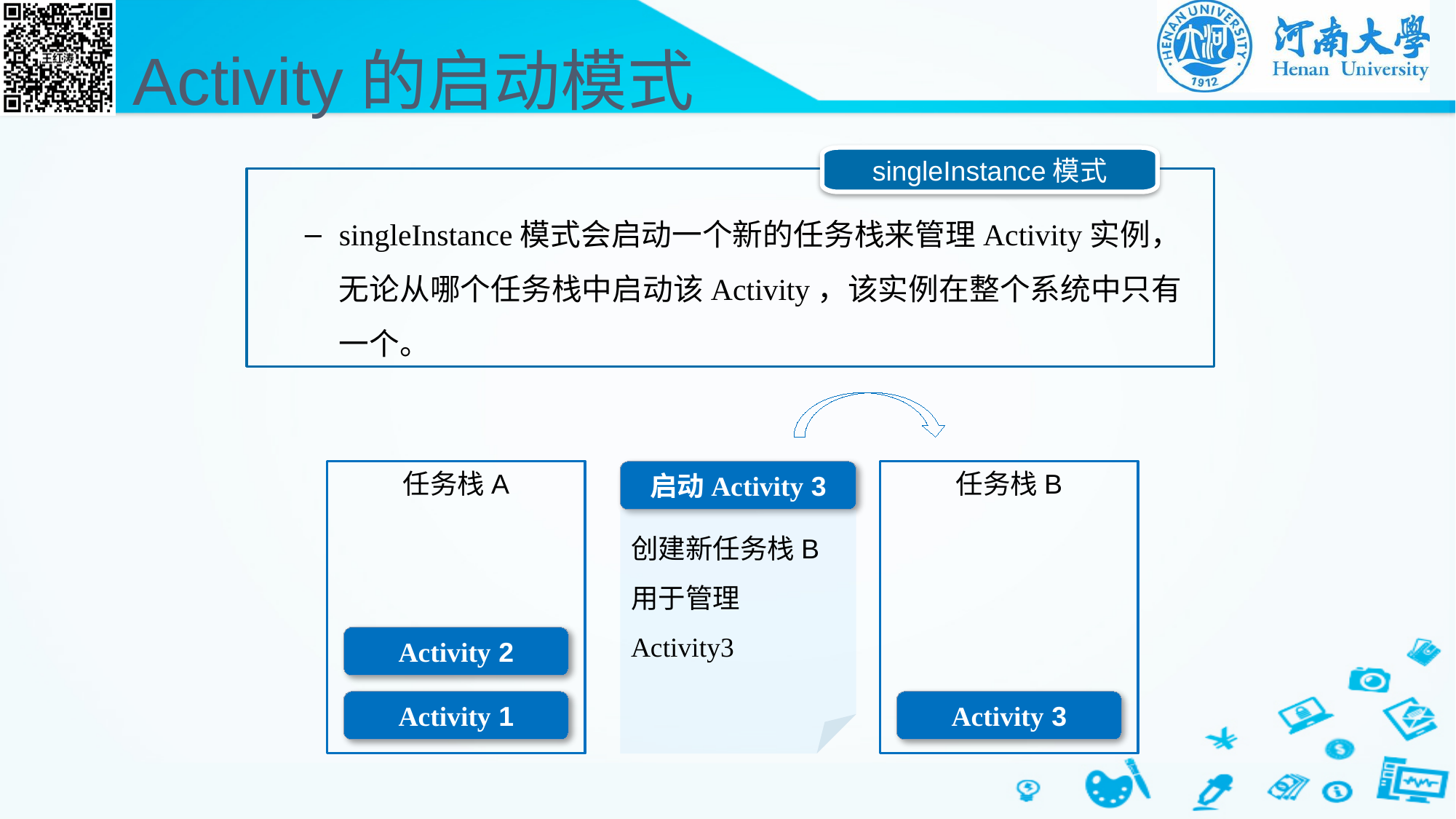

# Activity的启动模式
singleInstance模式

singleInstance模式会启动一个新的任务栈来管理Activity实例，无论从哪个任务栈中启动该Activity，该实例在整个系统中只有一个。

任务栈A
任务栈B
启动Activity 3
创建新任务栈B用于管理Activity3
Activity 2
Activity 1
Activity 3